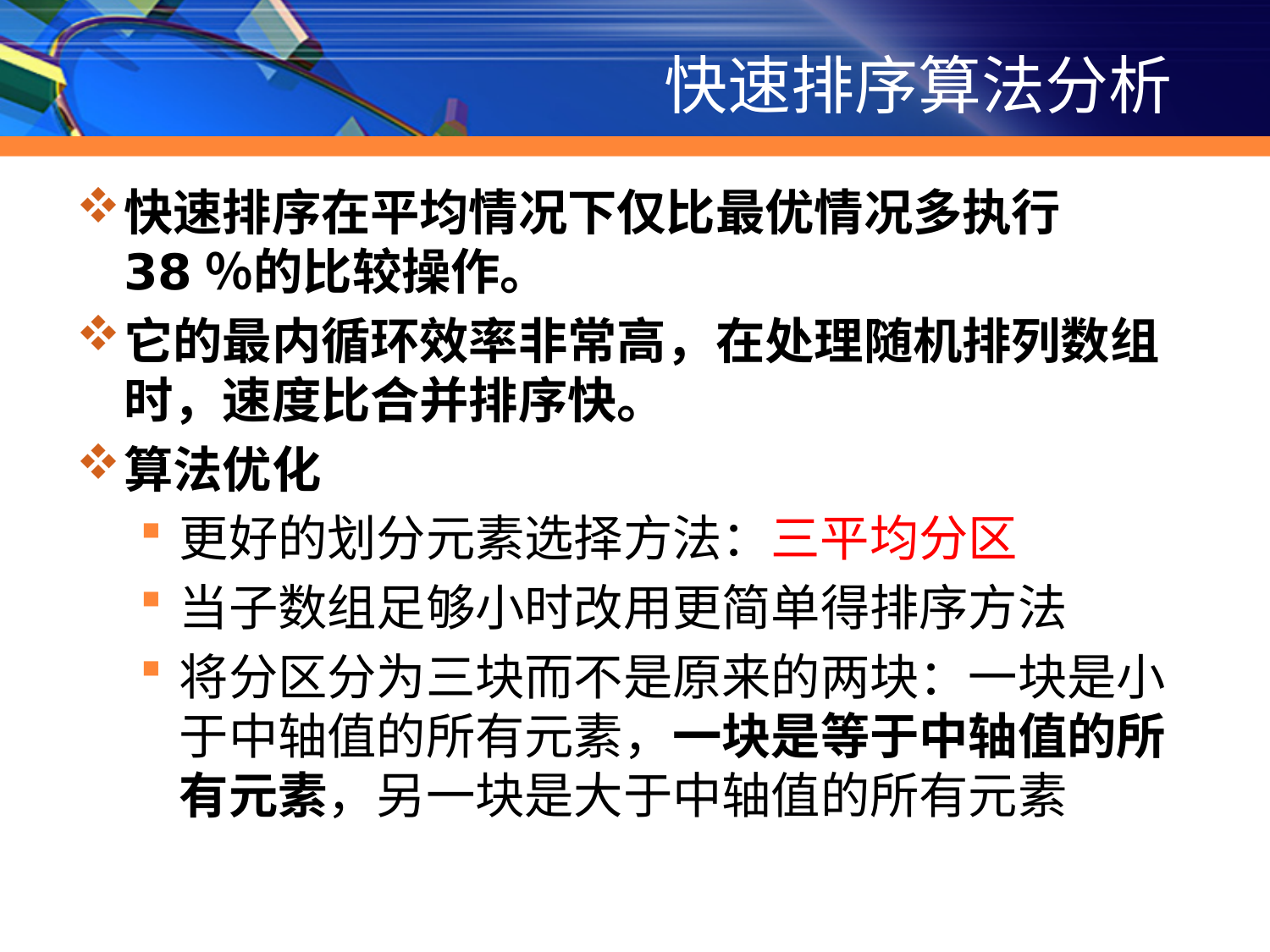

# 快速排序算法分析
快速排序在平均情况下仅比最优情况多执行38％的比较操作。
它的最内循环效率非常高，在处理随机排列数组时，速度比合并排序快。
算法优化
更好的划分元素选择方法：三平均分区
当子数组足够小时改用更简单得排序方法
将分区分为三块而不是原来的两块：一块是小于中轴值的所有元素，一块是等于中轴值的所有元素，另一块是大于中轴值的所有元素